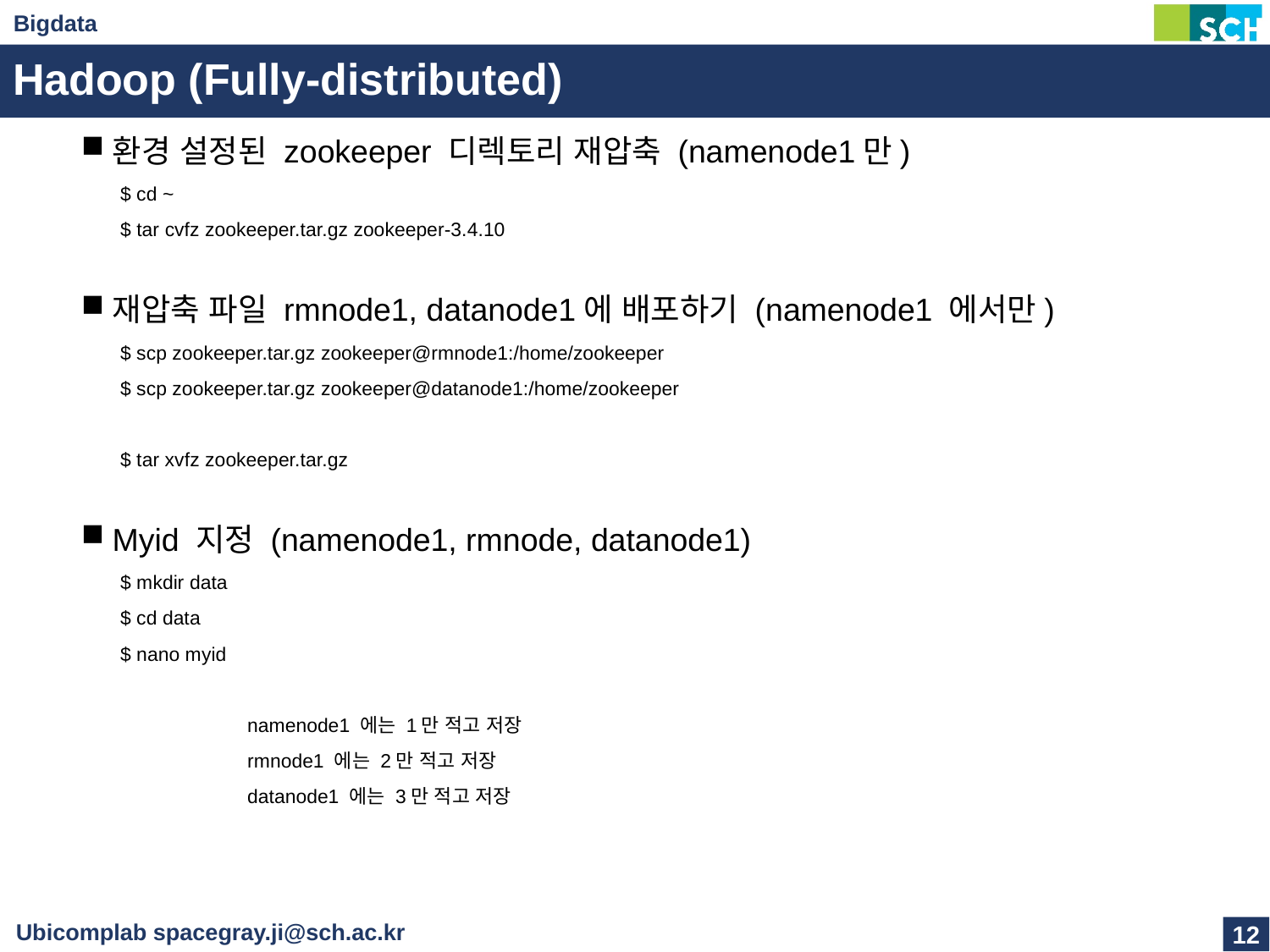

# Hadoop (Fully-distributed)
환경 설정된 zookeeper 디렉토리 재압축 (namenode1만)
$ cd ~
$ tar cvfz zookeeper.tar.gz zookeeper-3.4.10

재압축 파일 rmnode1, datanode1에 배포하기 (namenode1 에서만)
$ scp zookeeper.tar.gz zookeeper@rmnode1:/home/zookeeper
$ scp zookeeper.tar.gz zookeeper@datanode1:/home/zookeeper

$ tar xvfz zookeeper.tar.gz

Myid 지정 (namenode1, rmnode, datanode1)
$ mkdir data
$ cd data
$ nano myid

	namenode1 에는 1만 적고 저장
	rmnode1 에는 2만 적고 저장
	datanode1 에는 3만 적고 저장
12